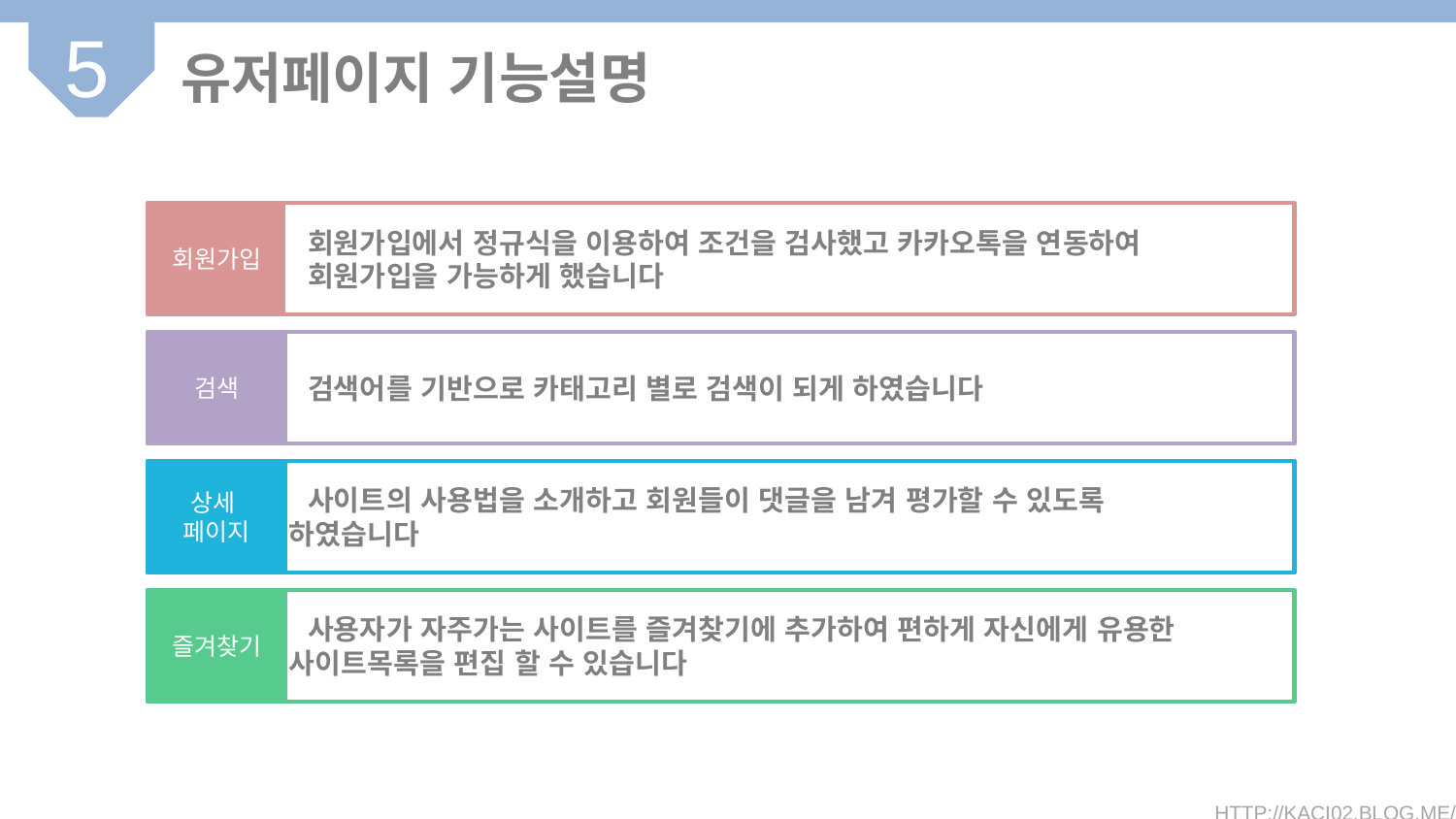

5

유저페이지 기능설명
	회원가입에서 정규식을 이용하여 조건을 검사했고 카카오톡을 연동하여
	회원가입을 가능하게 했습니다
회원가입
	검색어를 기반으로 카태고리 별로 검색이 되게 하였습니다
검색
	사이트의 사용법을 소개하고 회원들이 댓글을 남겨 평가할 수 있도록
               하였습니다
상세
페이지
	사용자가 자주가는 사이트를 즐겨찾기에 추가하여 편하게 자신에게 유용한
               사이트목록을 편집 할 수 있습니다
즐겨찾기
HTTP://KACI02.BLOG.ME/